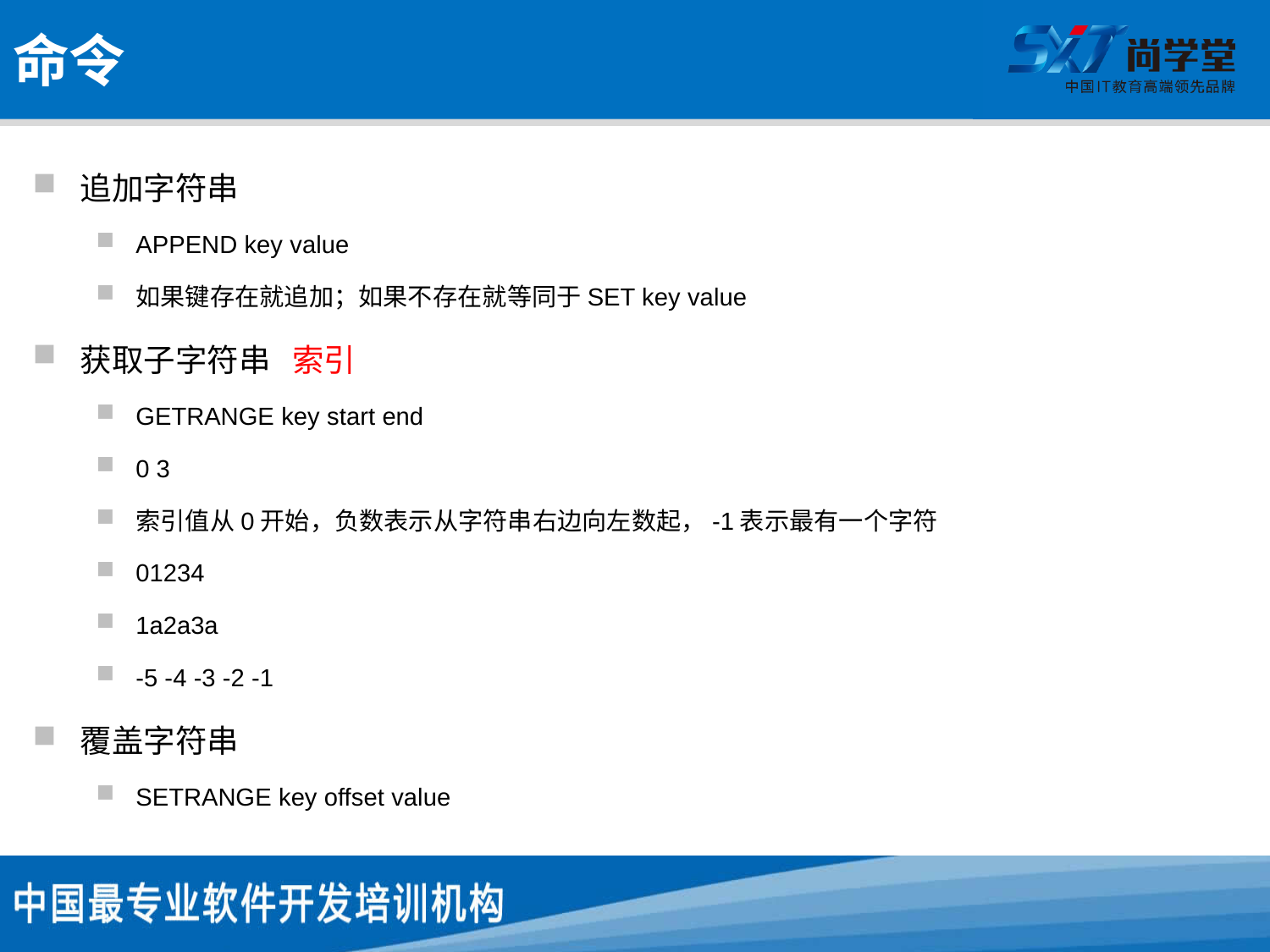

# 命令
追加字符串
APPEND key value
如果键存在就追加；如果不存在就等同于SET key value
获取子字符串   索引
GETRANGE key start end
0 3
索引值从0开始，负数表示从字符串右边向左数起，-1表示最有一个字符
01234
1a2a3a
-5 -4 -3 -2 -1
覆盖字符串
SETRANGE key offset value